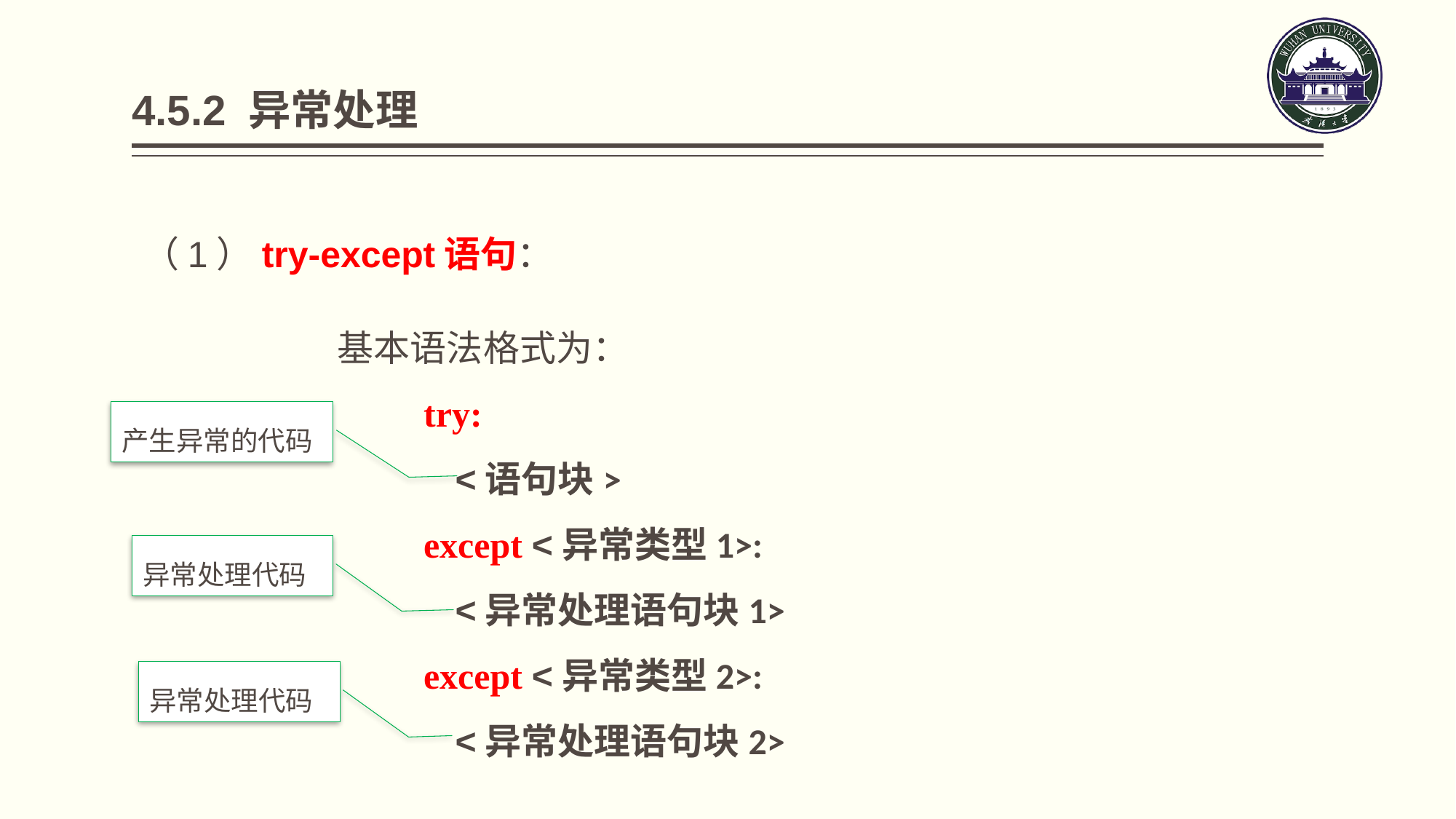

# 4.5.2 异常处理
（1）try-except语句：
基本语法格式为：
try:
<语句块>
except <异常类型1>:
<异常处理语句块1>
except <异常类型2>:
<异常处理语句块2>
产生异常的代码
异常处理代码
异常处理代码